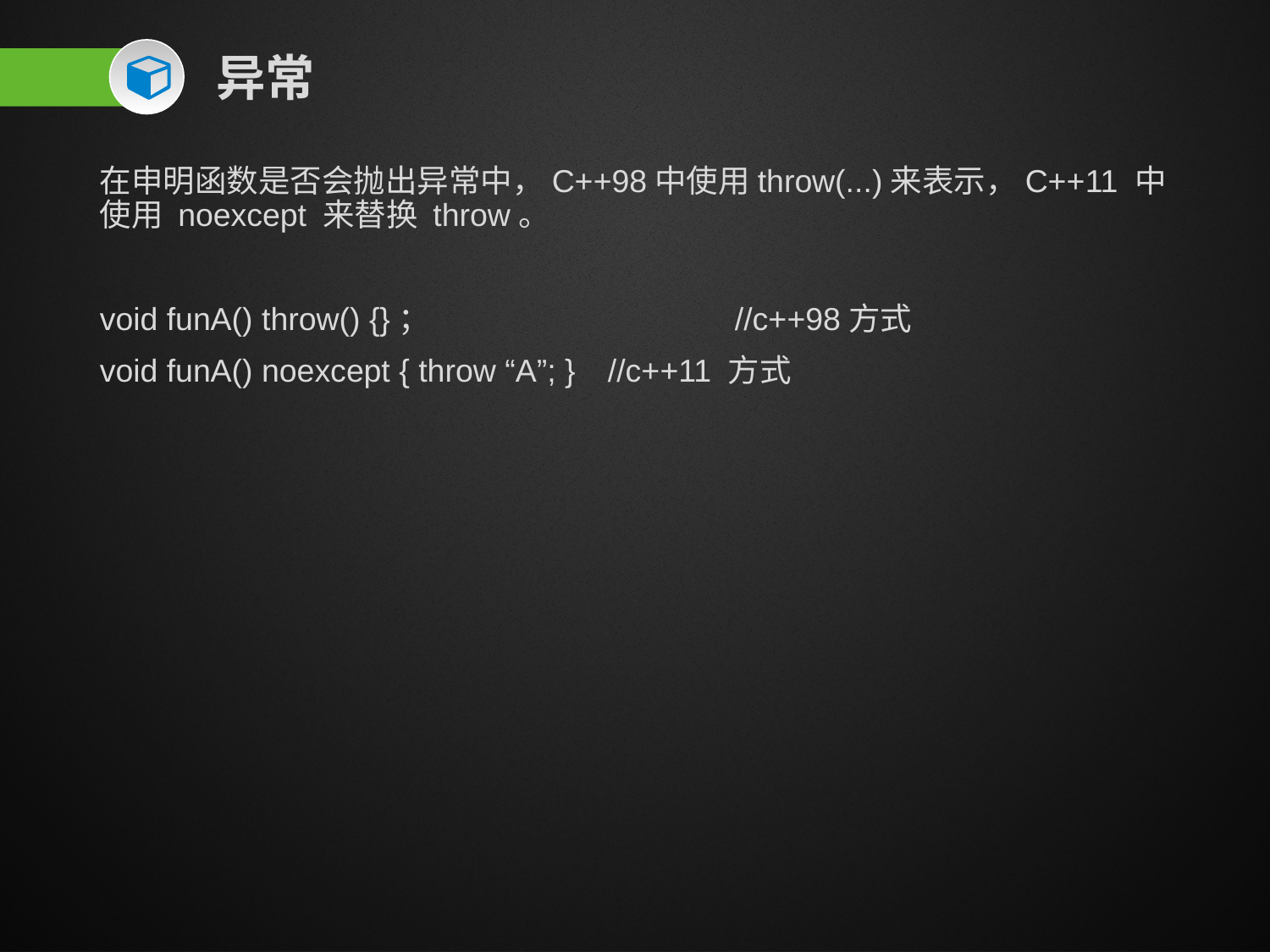

# 异常
在申明函数是否会抛出异常中，C++98中使用throw(...)来表示，C++11 中使用 noexcept 来替换 throw。

void funA() throw() {}；  			//c++98方式
void funA() noexcept { throw “A”; }	//c++11 方式